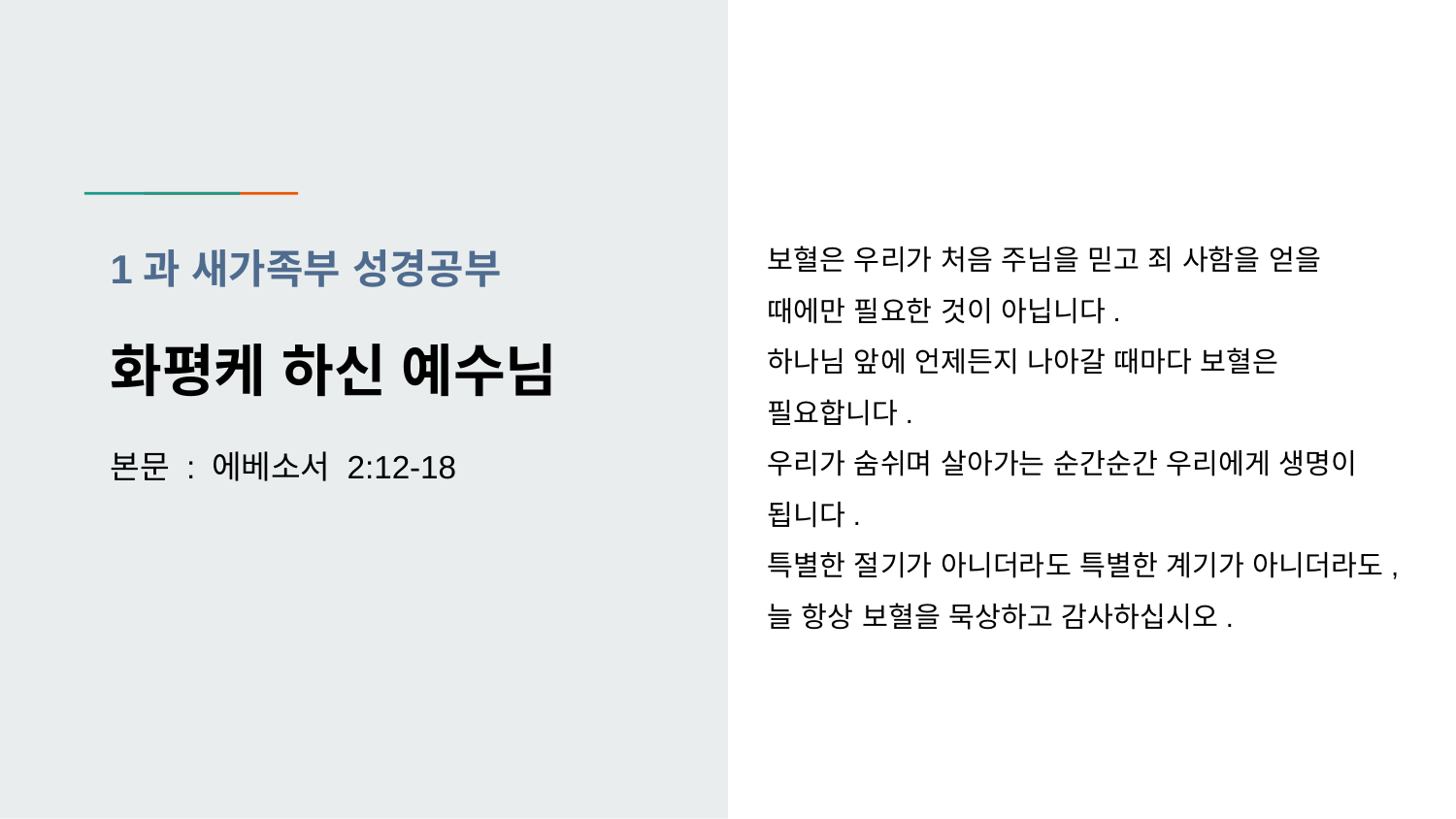

보혈은 우리가 처음 주님을 믿고 죄 사함을 얻을 때에만 필요한 것이 아닙니다.
하나님 앞에 언제든지 나아갈 때마다 보혈은 필요합니다.
우리가 숨쉬며 살아가는 순간순간 우리에게 생명이 됩니다.
특별한 절기가 아니더라도 특별한 계기가 아니더라도, 늘 항상 보혈을 묵상하고 감사하십시오.

1과 새가족부 성경공부

화평케 하신 예수님

본문 : 에베소서 2:12-18